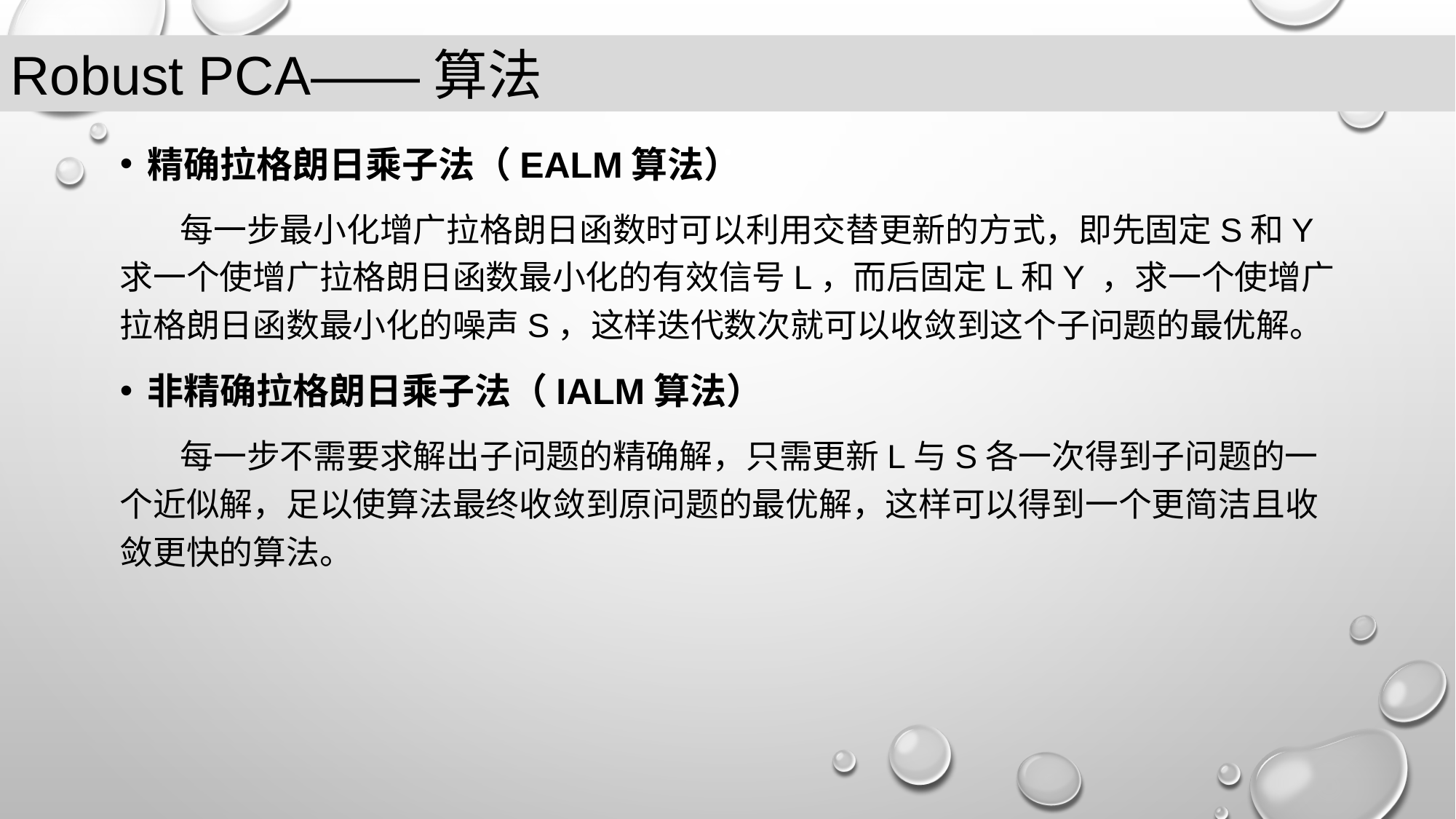

Robust PCA——算法
精确拉格朗日乘子法（EALM算法）
       每一步最小化增广拉格朗日函数时可以利用交替更新的方式，即先固定S和Y 求一个使增广拉格朗日函数最小化的有效信号L，而后固定L和Y ，求一个使增广拉格朗日函数最小化的噪声S，这样迭代数次就可以收敛到这个子问题的最优解。
非精确拉格朗日乘子法（IALM算法）
       每一步不需要求解出子问题的精确解，只需更新L与S各一次得到子问题的一个近似解，足以使算法最终收敛到原问题的最优解，这样可以得到一个更简洁且收敛更快的算法。